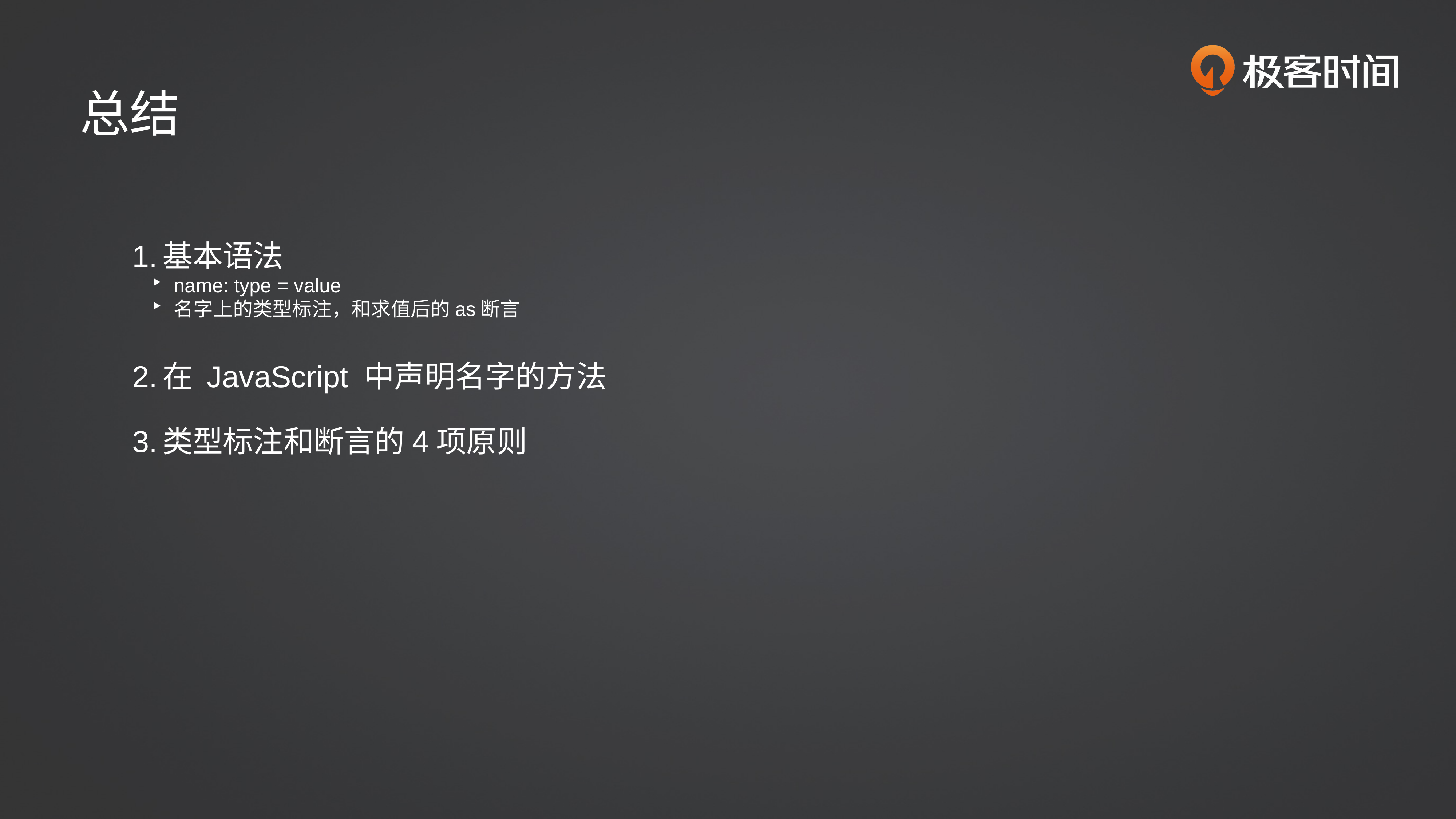

总结
基本语法
name: type = value
名字上的类型标注，和求值后的as断言
在 JavaScript 中声明名字的方法
类型标注和断言的4项原则